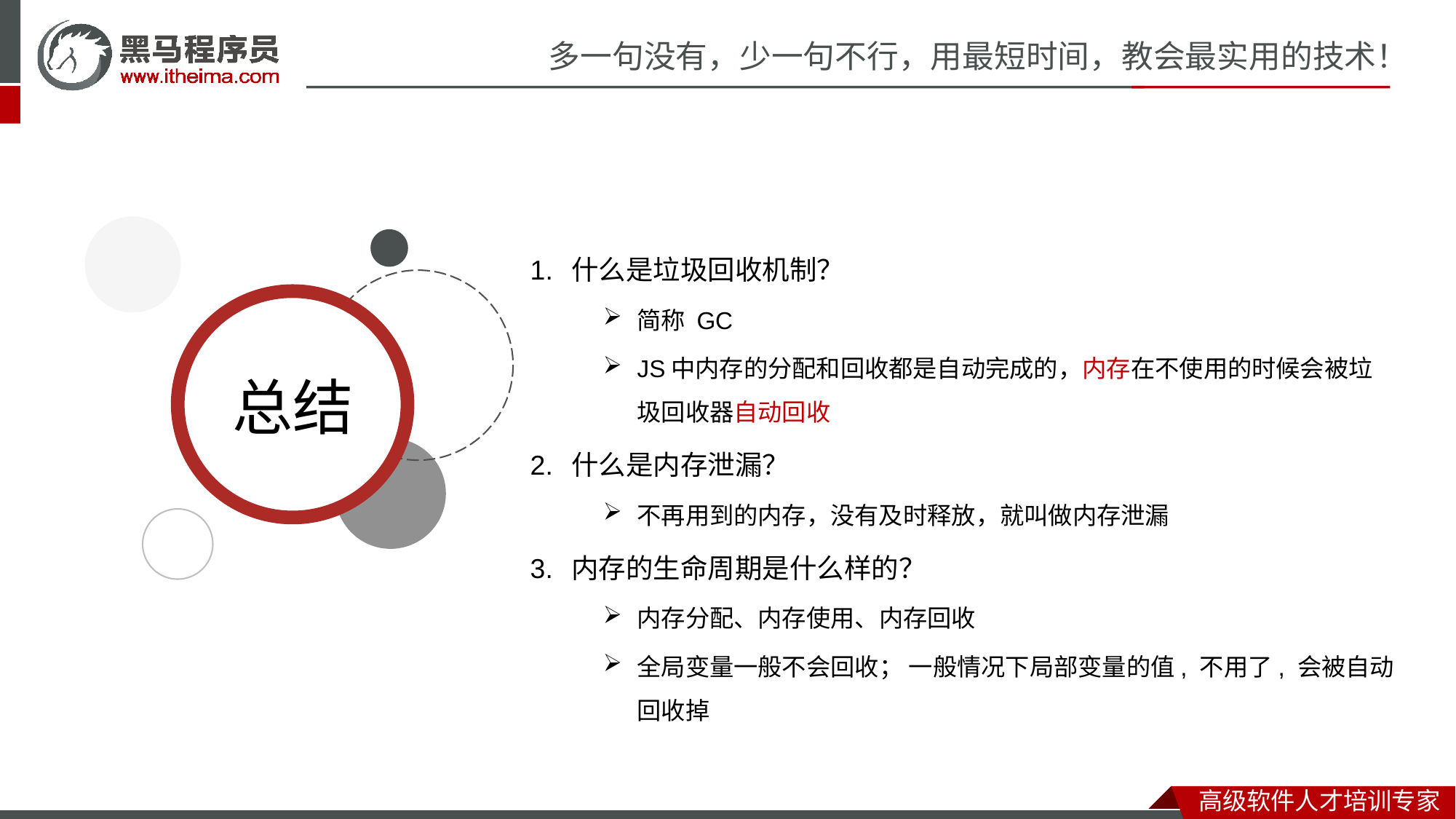

什么是垃圾回收机制？
简称 GC
JS中内存的分配和回收都是自动完成的，内存在不使用的时候会被垃圾回收器自动回收
什么是内存泄漏？
不再用到的内存，没有及时释放，就叫做内存泄漏
内存的生命周期是什么样的？
内存分配、内存使用、内存回收
全局变量一般不会回收； 一般情况下局部变量的值, 不用了, 会被自动回收掉